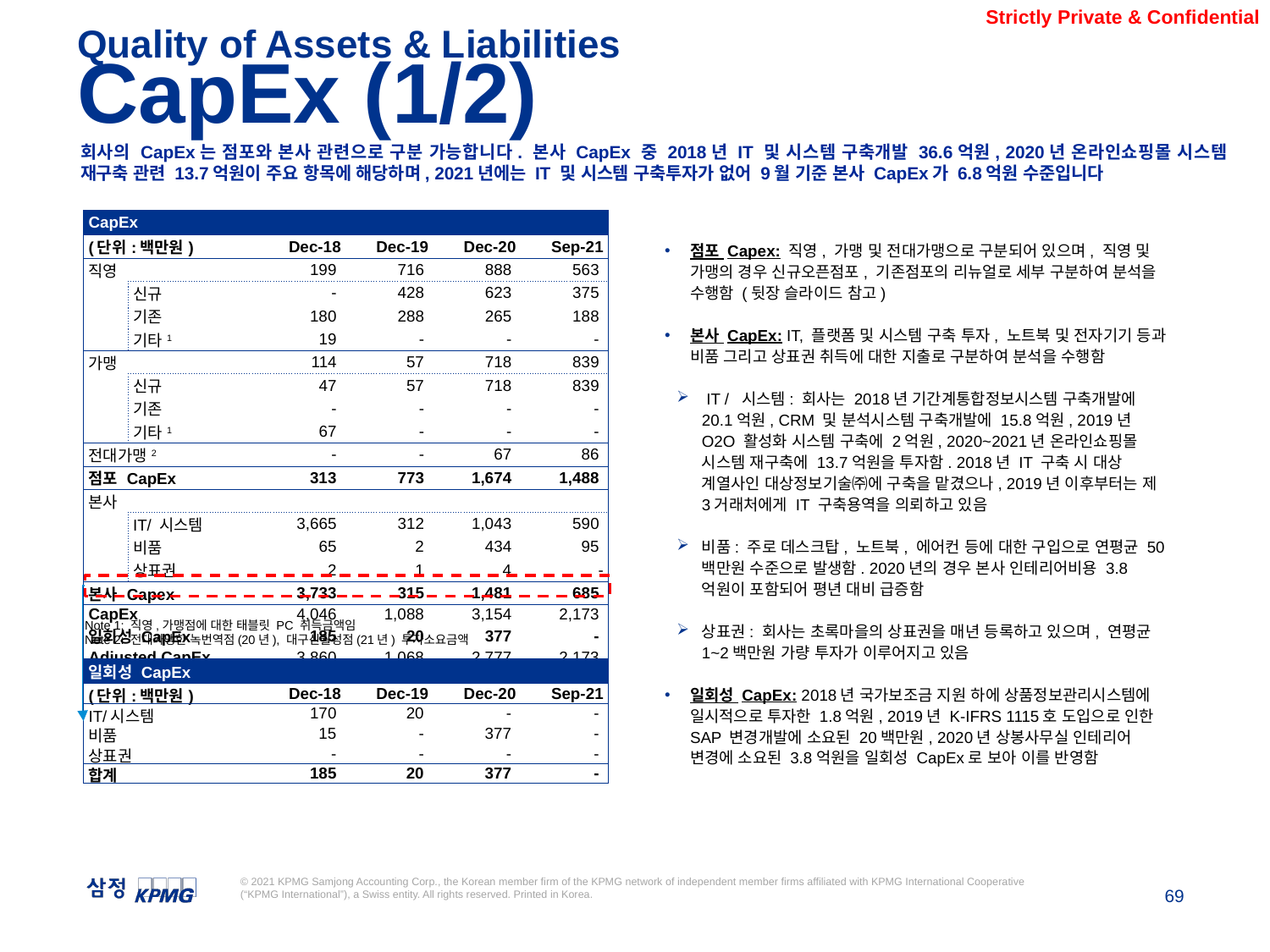

Quality of Assets & Liabilities
CapEx (1/2)
회사의 CapEx는 점포와 본사 관련으로 구분 가능합니다. 본사 CapEx 중 2018년 IT 및 시스템 구축개발 36.6억원, 2020년 온라인쇼핑몰 시스템 재구축 관련 13.7억원이 주요 항목에 해당하며, 2021년에는 IT 및 시스템 구축투자가 없어 9월 기준 본사 CapEx가 6.8억원 수준입니다

점포 Capex: 직영, 가맹 및 전대가맹으로 구분되어 있으며, 직영 및 가맹의 경우 신규오픈점포, 기존점포의 리뉴얼로 세부 구분하여 분석을 수행함 (뒷장 슬라이드 참고)

본사 CapEx: IT, 플랫폼 및 시스템 구축 투자, 노트북 및 전자기기 등과 비품 그리고 상표권 취득에 대한 지출로 구분하여 분석을 수행함

 IT /  시스템: 회사는 2018년 기간계통합정보시스템 구축개발에 20.1억원, CRM 및 분석시스템 구축개발에 15.8억원, 2019년 O2O 활성화 시스템 구축에 2억원, 2020~2021년 온라인쇼핑몰 시스템 재구축에 13.7억원을 투자함. 2018년 IT 구축 시 대상 계열사인 대상정보기술㈜에 구축을 맡겼으나, 2019년 이후부터는 제 3거래처에게 IT 구축용역을 의뢰하고 있음

비품: 주로 데스크탑, 노트북, 에어컨 등에 대한 구입으로 연평균 50백만원 수준으로 발생함. 2020년의 경우 본사 인테리어비용 3.8억원이 포함되어 평년 대비 급증함

상표권: 회사는 초록마을의 상표권을 매년 등록하고 있으며, 연평균 1~2백만원 가량 투자가 이루어지고 있음

일회성 CapEx: 2018년 국가보조금 지원 하에 상품정보관리시스템에 일시적으로 투자한 1.8억원, 2019년 K-IFRS 1115호 도입으로 인한 SAP 변경개발에 소요된 20백만원, 2020년 상봉사무실 인테리어 변경에 소요된 3.8억원을 일회성 CapEx로 보아 이를 반영함

| CapEx |  |  |  |  |  |
| --- | --- | --- | --- | --- | --- |
| (단위:백만원) |  | Dec-18 | Dec-19 | Dec-20 | Sep-21 |
| 직영 |  | 199 | 716 | 888 | 563 |
|  | 신규 | - | 428 | 623 | 375 |
|  | 기존 | 180 | 288 | 265 | 188 |
|  | 기타1 | 19 | - | - | - |
| 가맹 |  | 114 | 57 | 718 | 839 |
|  | 신규 | 47 | 57 | 718 | 839 |
|  | 기존 | - | - | - | - |
|  | 기타1 | 67 | - | - | - |
| 전대가맹2 |  | - | - | 67 | 86 |
| 점포 CapEx |  | 313 | 773 | 1,674 | 1,488 |
| 본사 |  |  |  |  |  |
|  | IT/ 시스템 | 3,665 | 312 | 1,043 | 590 |
|  | 비품 | 65 | 2 | 434 | 95 |
|  | 상표권 | 2 | 1 | 4 | - |
| 본사 Capex |  | 3,733 | 315 | 1,481 | 685 |
| CapEx |  | 4,046 | 1,088 | 3,154 | 2,173 |
| 일회성 CapEx |  | 185 | 20 | 377 | - |
| Adjusted CapEx |  | 3,860 | 1,068 | 2,777 | 2,173 |

Note 1: 직영,가맹점에 대한 태블릿 PC 취득금액임
Note 2: 전대가맹한 녹번역점(20년), 대구신월성점(21년) 투자소요금액
| 일회성 CapEx |  |  |  |  |  |
| --- | --- | --- | --- | --- | --- |
| (단위:백만원) |  | Dec-18 | Dec-19 | Dec-20 | Sep-21 |
| IT/시스템 |  | 170 | 20 | - | - |
| 비품 |  | 15 | - | 377 | - |
| 상표권 |  | - | - | - | - |
| 합계 |  | 185 | 20 | 377 | - |